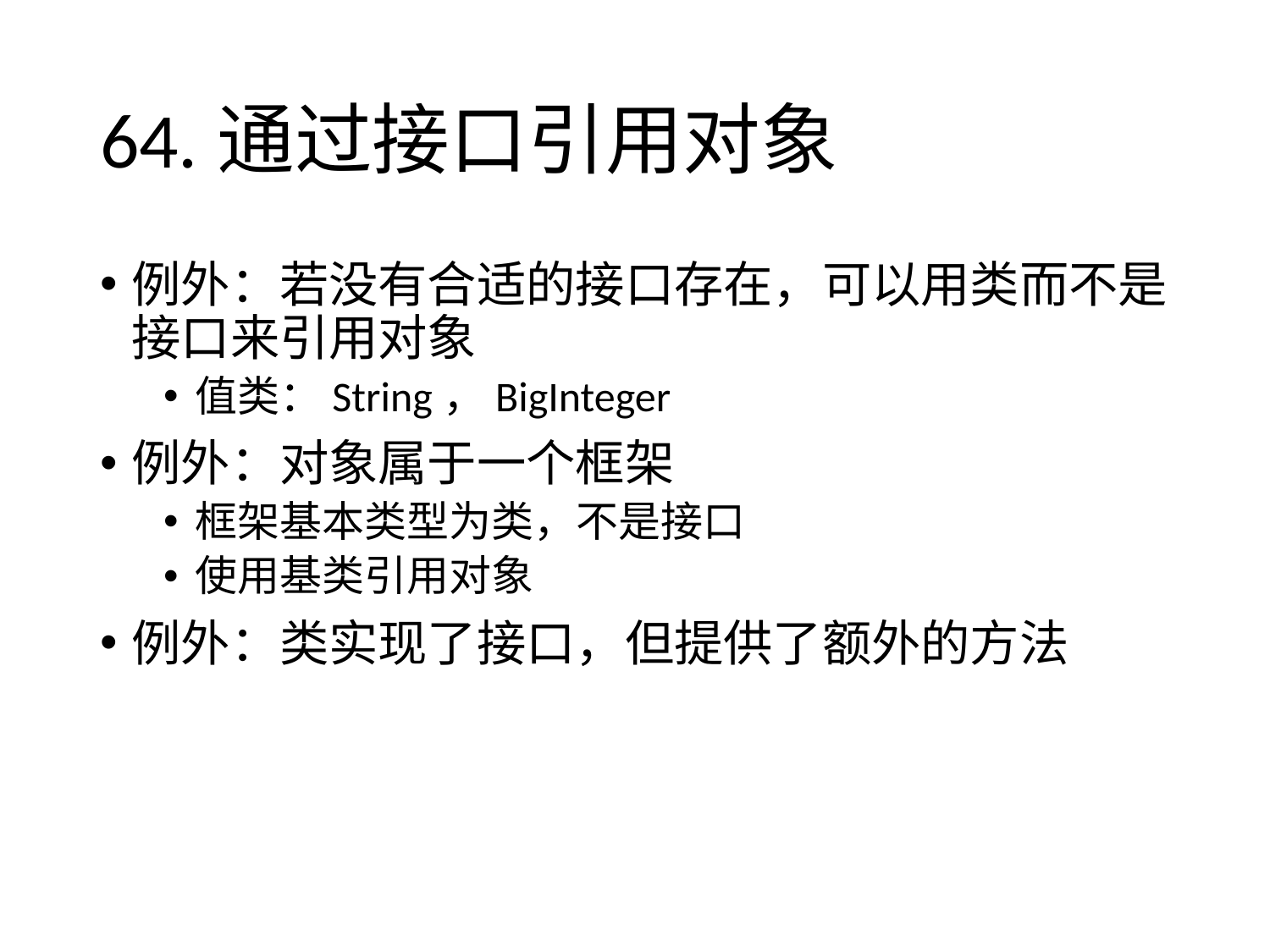

# 64.通过接口引用对象
例外：若没有合适的接口存在，可以用类而不是接口来引用对象
值类：String，BigInteger
例外：对象属于一个框架
框架基本类型为类，不是接口
使用基类引用对象
例外：类实现了接口，但提供了额外的方法